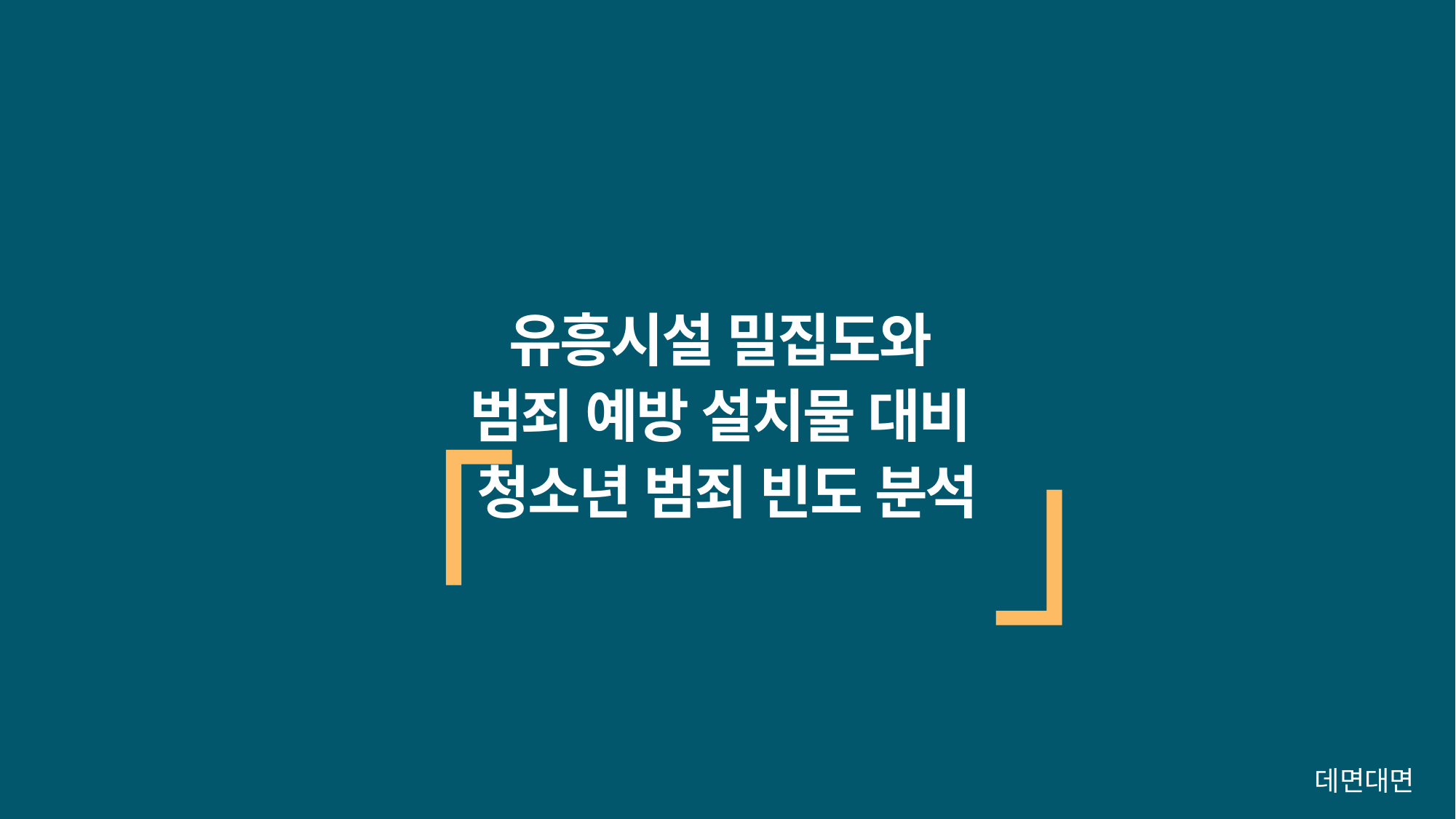

「
」
유흥시설 밀집도와
범죄 예방 설치물 대비
청소년 범죄 빈도 분석
데면대면